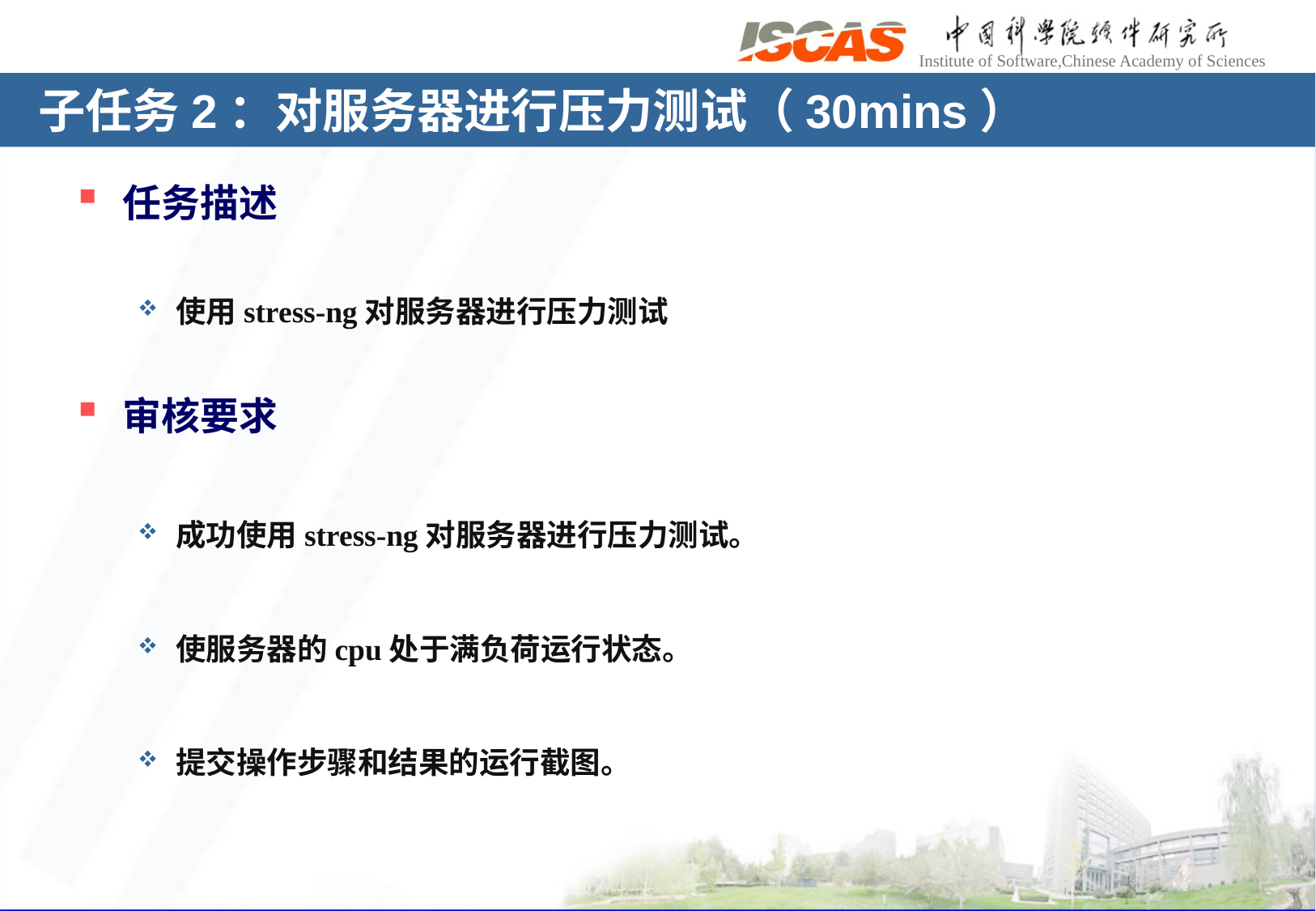

# 子任务2：对服务器进行压力测试（30mins）
任务描述

使用stress-ng对服务器进行压力测试

审核要求

成功使用stress-ng对服务器进行压力测试。

使服务器的cpu处于满负荷运行状态。

提交操作步骤和结果的运行截图。